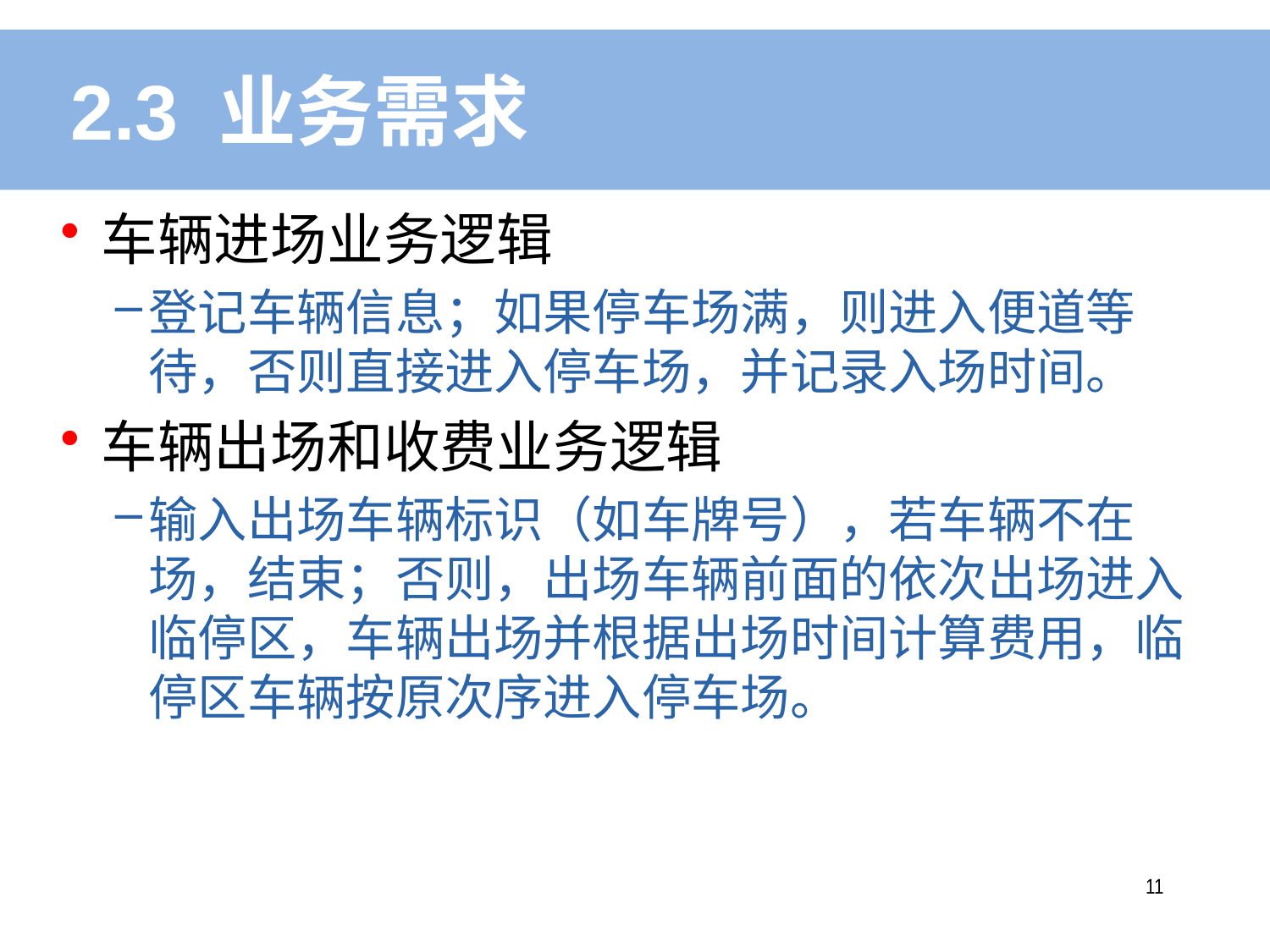

# 2.3 业务需求
车辆进场业务逻辑
登记车辆信息；如果停车场满，则进入便道等待，否则直接进入停车场，并记录入场时间。
车辆出场和收费业务逻辑
输入出场车辆标识（如车牌号），若车辆不在场，结束；否则，出场车辆前面的依次出场进入临停区，车辆出场并根据出场时间计算费用，临停区车辆按原次序进入停车场。
11